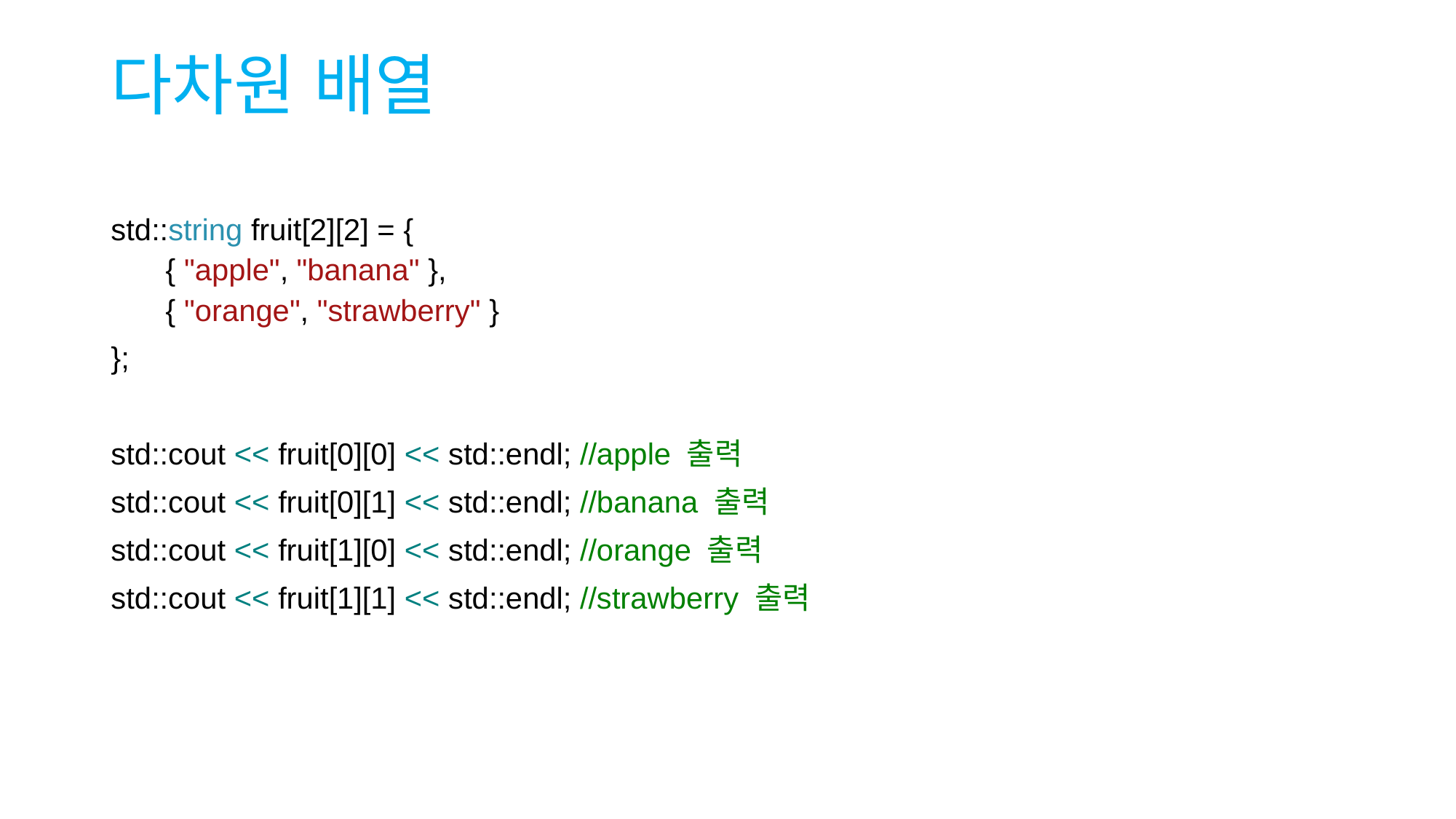

# 다차원 배열
std::string fruit[2][2] = {
{ "apple", "banana" },
{ "orange", "strawberry" }
};

std::cout << fruit[0][0] << std::endl; //apple 출력
std::cout << fruit[0][1] << std::endl; //banana 출력
std::cout << fruit[1][0] << std::endl; //orange 출력
std::cout << fruit[1][1] << std::endl; //strawberry 출력